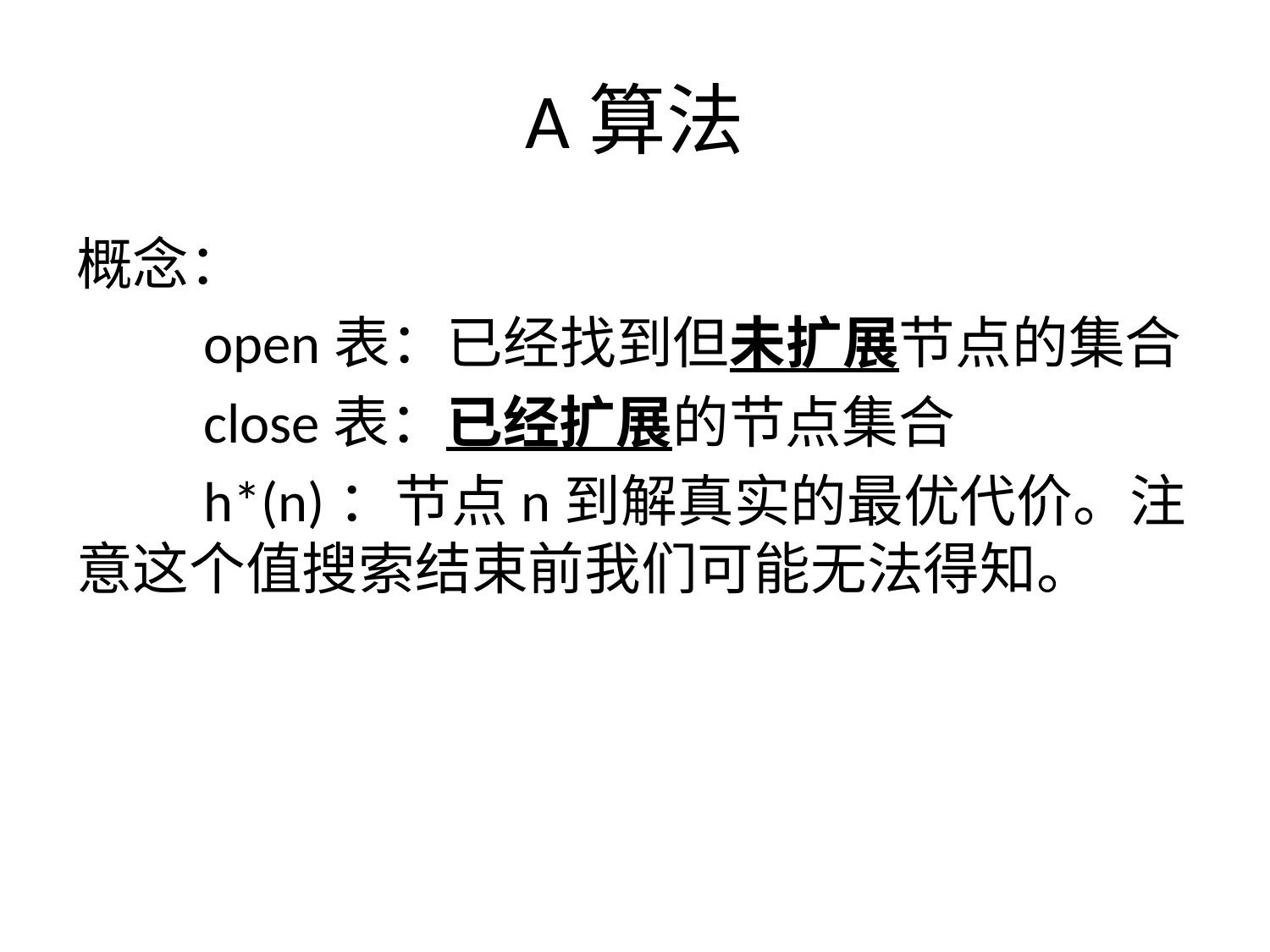

# A算法
概念：
	open表：已经找到但未扩展节点的集合
	close表：已经扩展的节点集合
	h*(n)：节点n到解真实的最优代价。注意这个值搜索结束前我们可能无法得知。